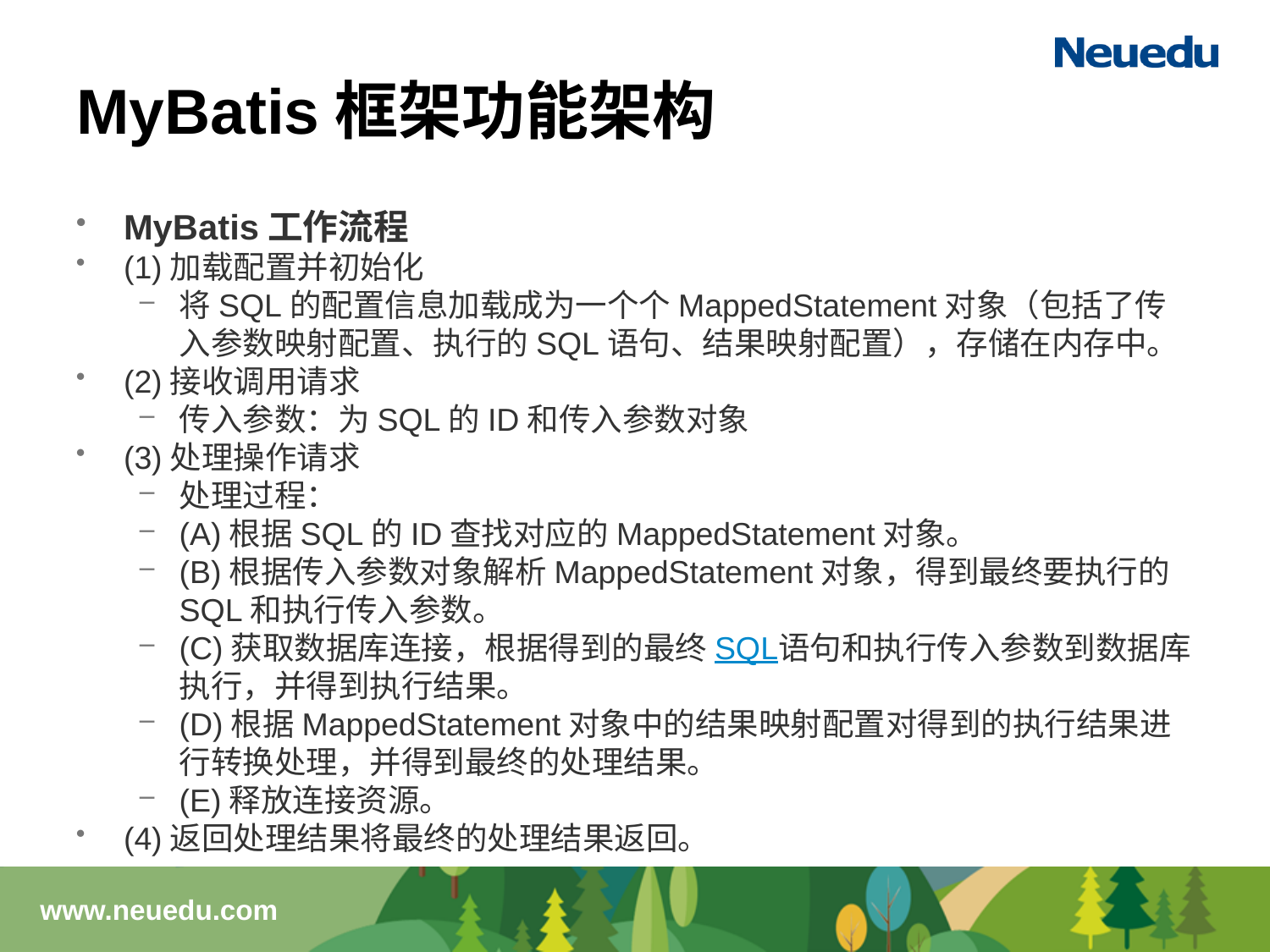

# MyBatis框架功能架构
MyBatis工作流程
(1)加载配置并初始化
将SQL的配置信息加载成为一个个MappedStatement对象（包括了传入参数映射配置、执行的SQL语句、结果映射配置），存储在内存中。
(2)接收调用请求
传入参数：为SQL的ID和传入参数对象
(3)处理操作请求
处理过程：
(A)根据SQL的ID查找对应的MappedStatement对象。
(B)根据传入参数对象解析MappedStatement对象，得到最终要执行的SQL和执行传入参数。
(C)获取数据库连接，根据得到的最终SQL语句和执行传入参数到数据库执行，并得到执行结果。
(D)根据MappedStatement对象中的结果映射配置对得到的执行结果进行转换处理，并得到最终的处理结果。
(E)释放连接资源。
(4)返回处理结果将最终的处理结果返回。